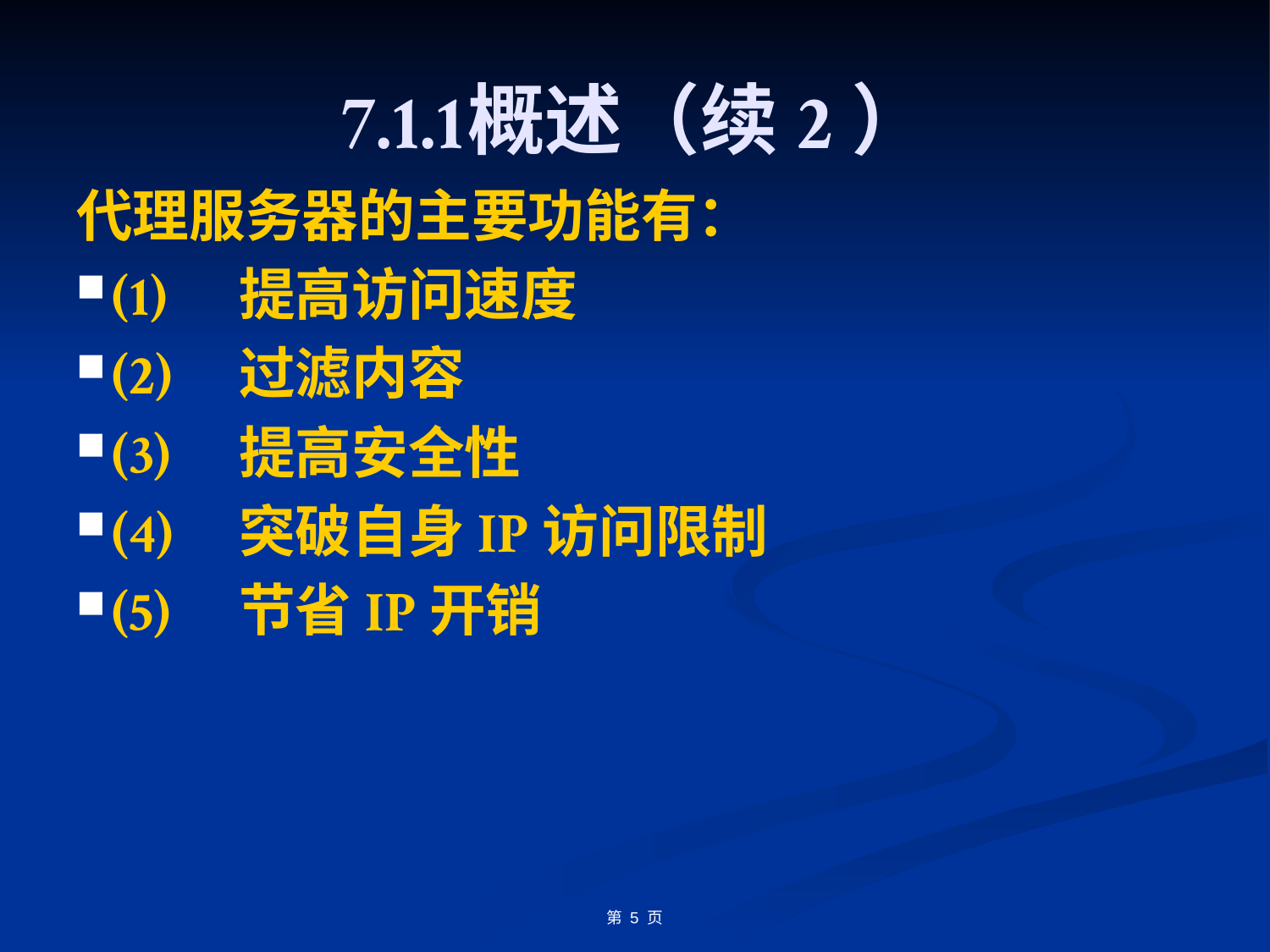

# 7.1.1	概述（续2）
代理服务器的主要功能有：
(1)	提高访问速度
(2)	过滤内容
(3)	提高安全性
(4)	突破自身IP访问限制
(5)	节省IP开销
第 5 页